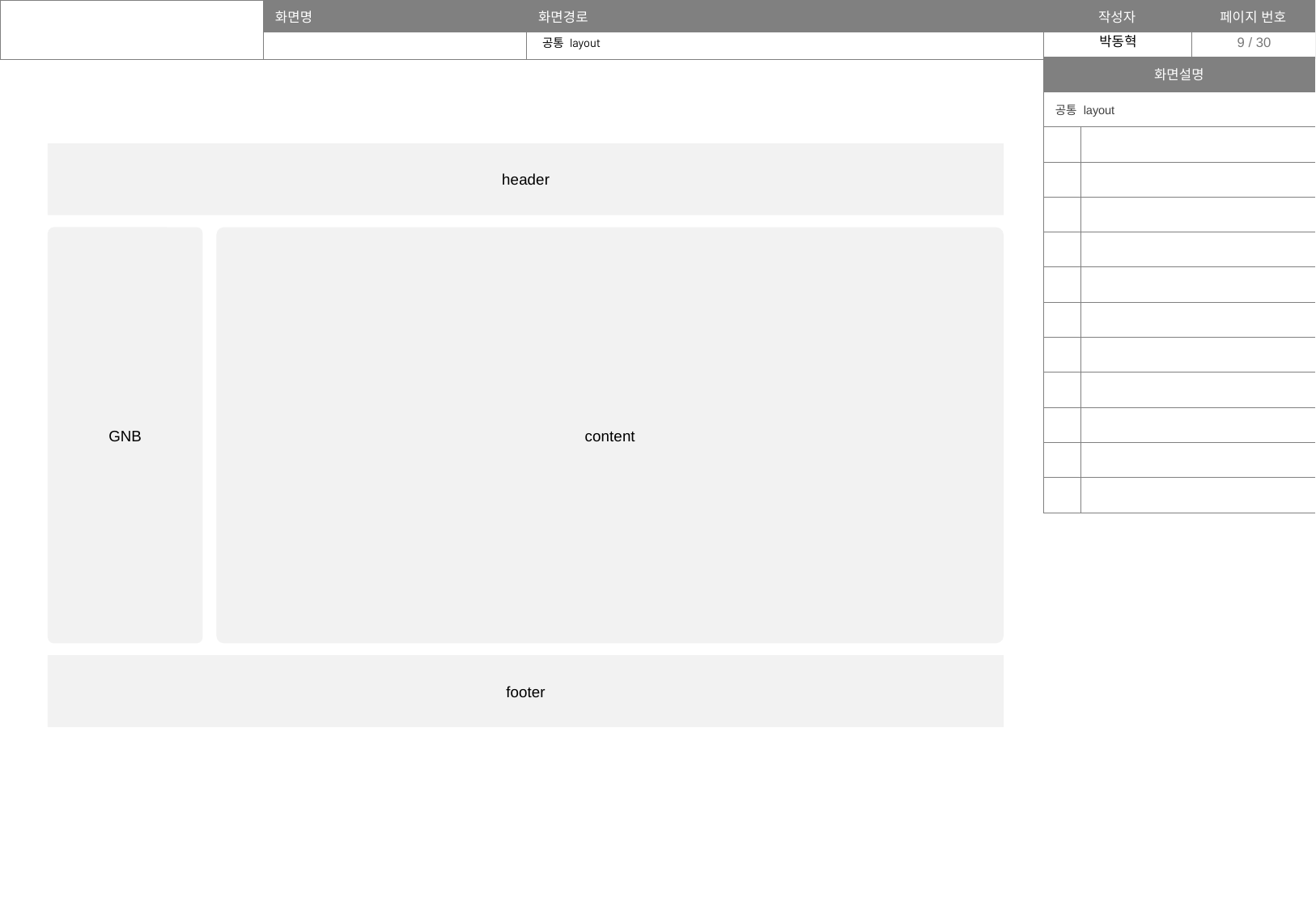

9

공통 layout
| 화면설명 |  |
| --- | --- |
| 공통 layout |  |
|  |  |
|  |  |
|  |  |
|  |  |
|  |  |
|  |  |
|  |  |
|  |  |
|  |  |
|  |  |
|  |  |
header
GNB
content
footer